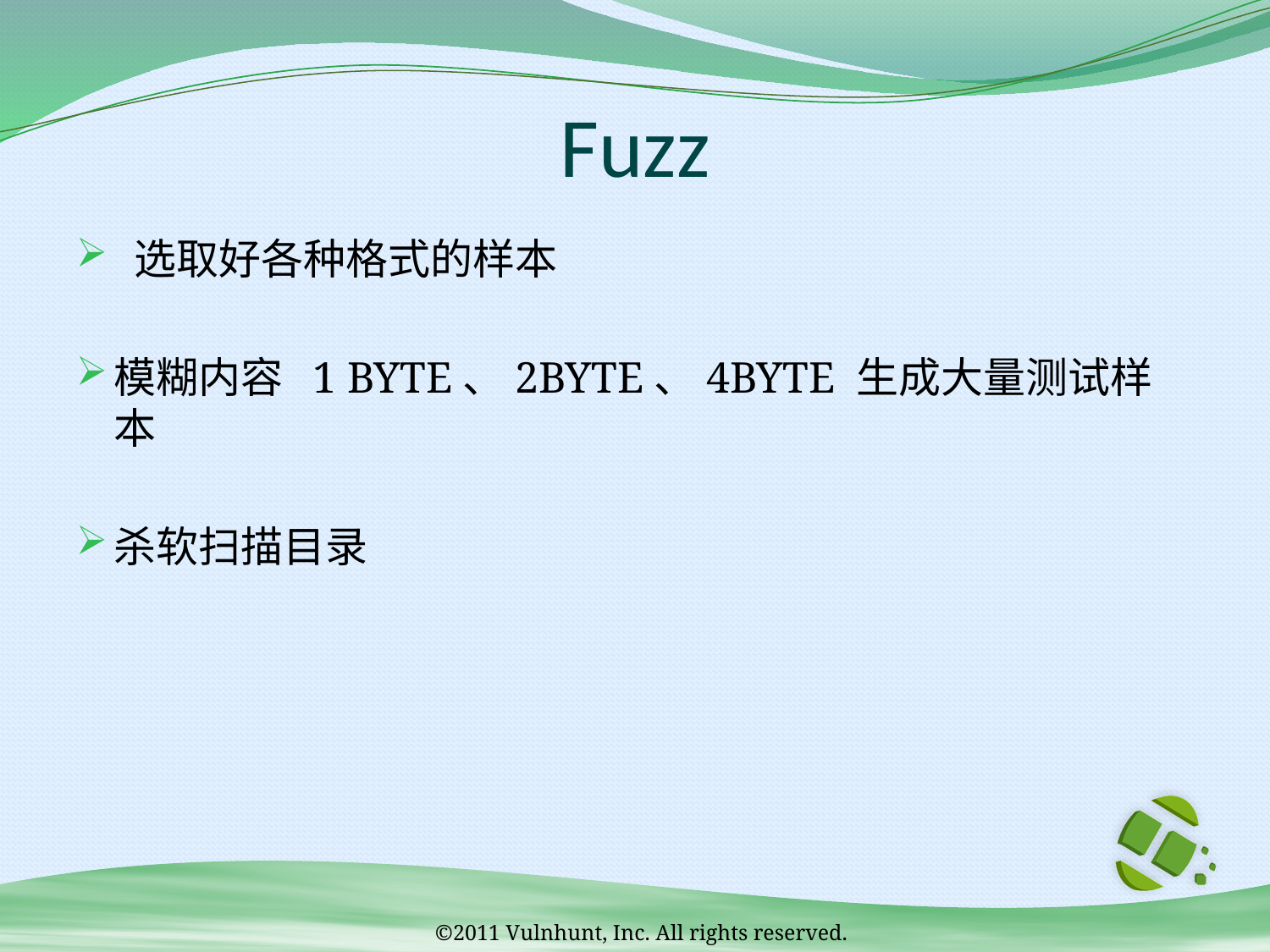

# Fuzz
 选取好各种格式的样本

模糊内容  1 BYTE、2BYTE、4BYTE 生成大量测试样本

杀软扫描目录